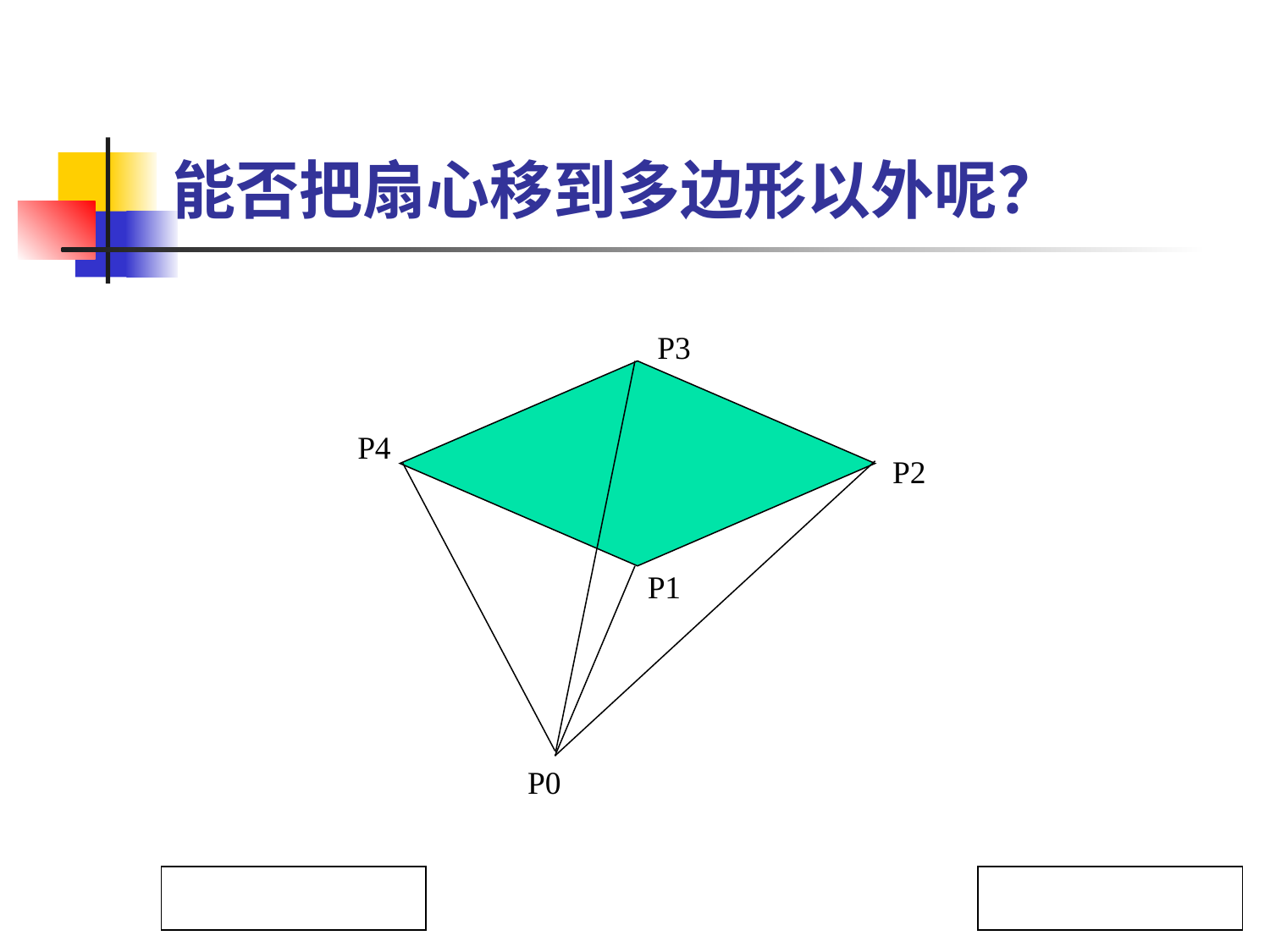

# 能否把扇心移到多边形以外呢？
P3

P4
P2

P1

P0

28